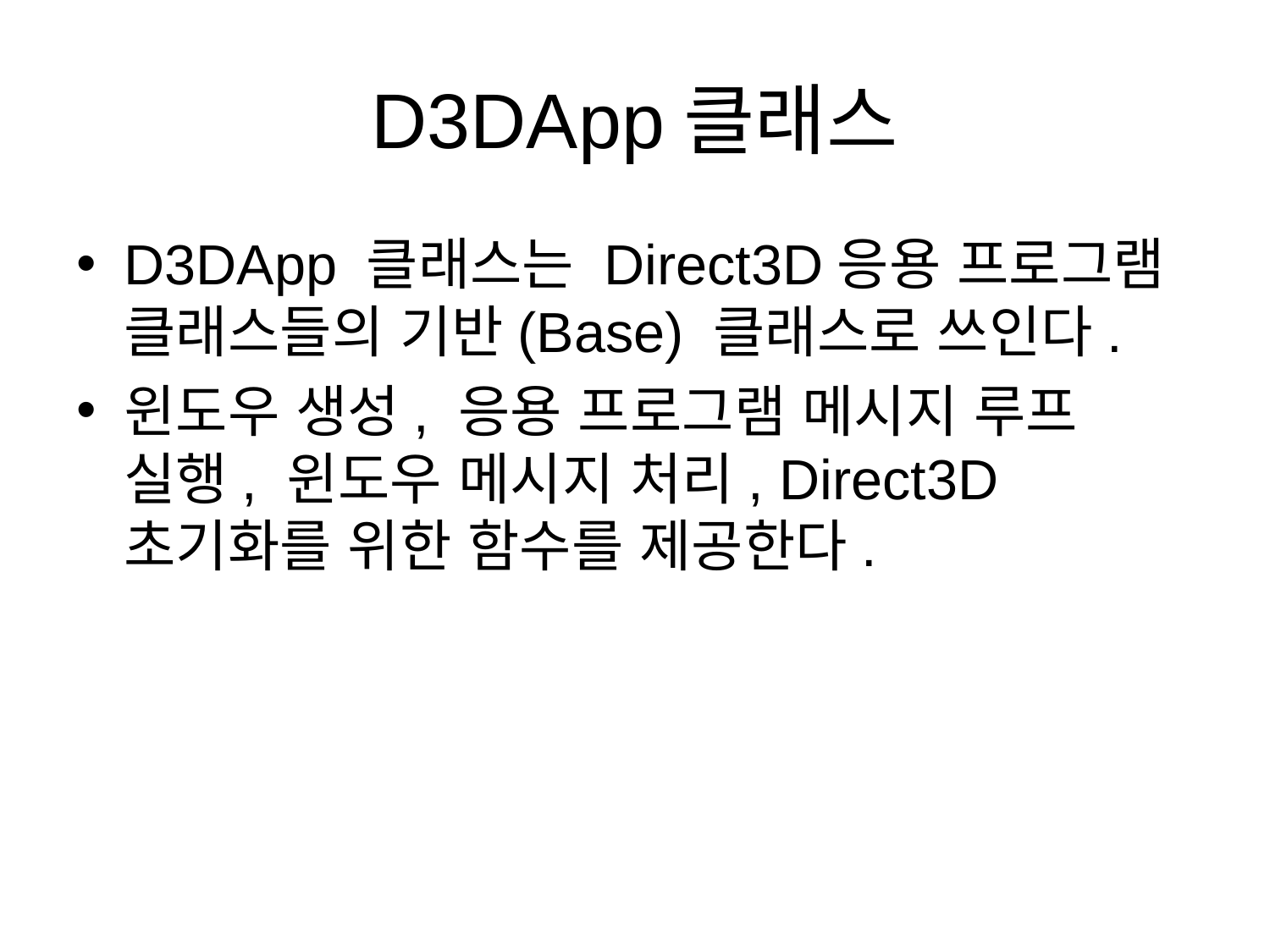

# D3DApp클래스
D3DApp 클래스는 Direct3D응용 프로그램 클래스들의 기반(Base) 클래스로 쓰인다.
윈도우 생성, 응용 프로그램 메시지 루프 실행, 윈도우 메시지 처리, Direct3D초기화를 위한 함수를 제공한다.